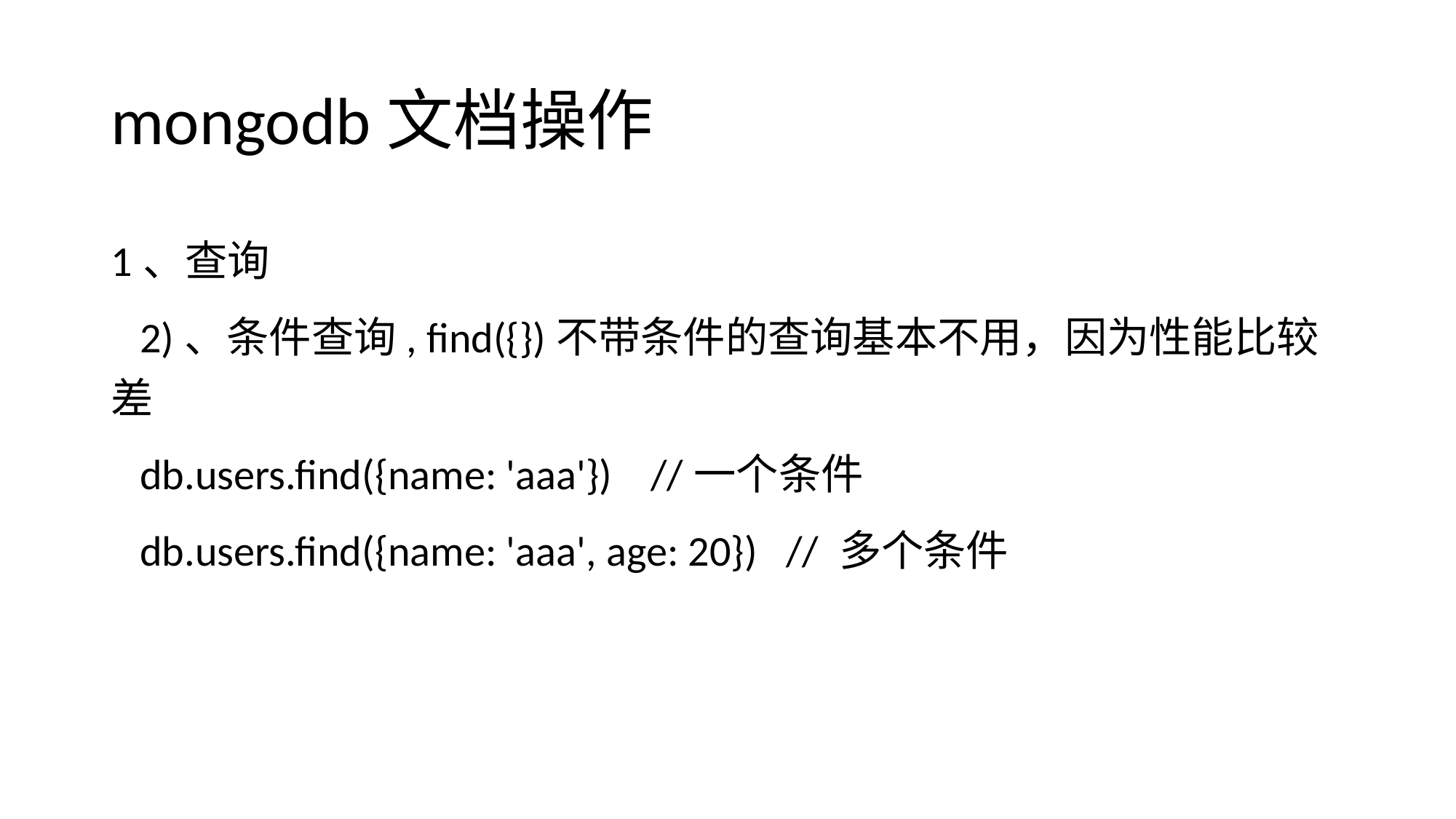

# mongodb文档操作
1、查询
   2)、条件查询, find({})不带条件的查询基本不用，因为性能比较差
   db.users.find({name: 'aaa'})    //一个条件
   db.users.find({name: 'aaa', age: 20})   // 多个条件